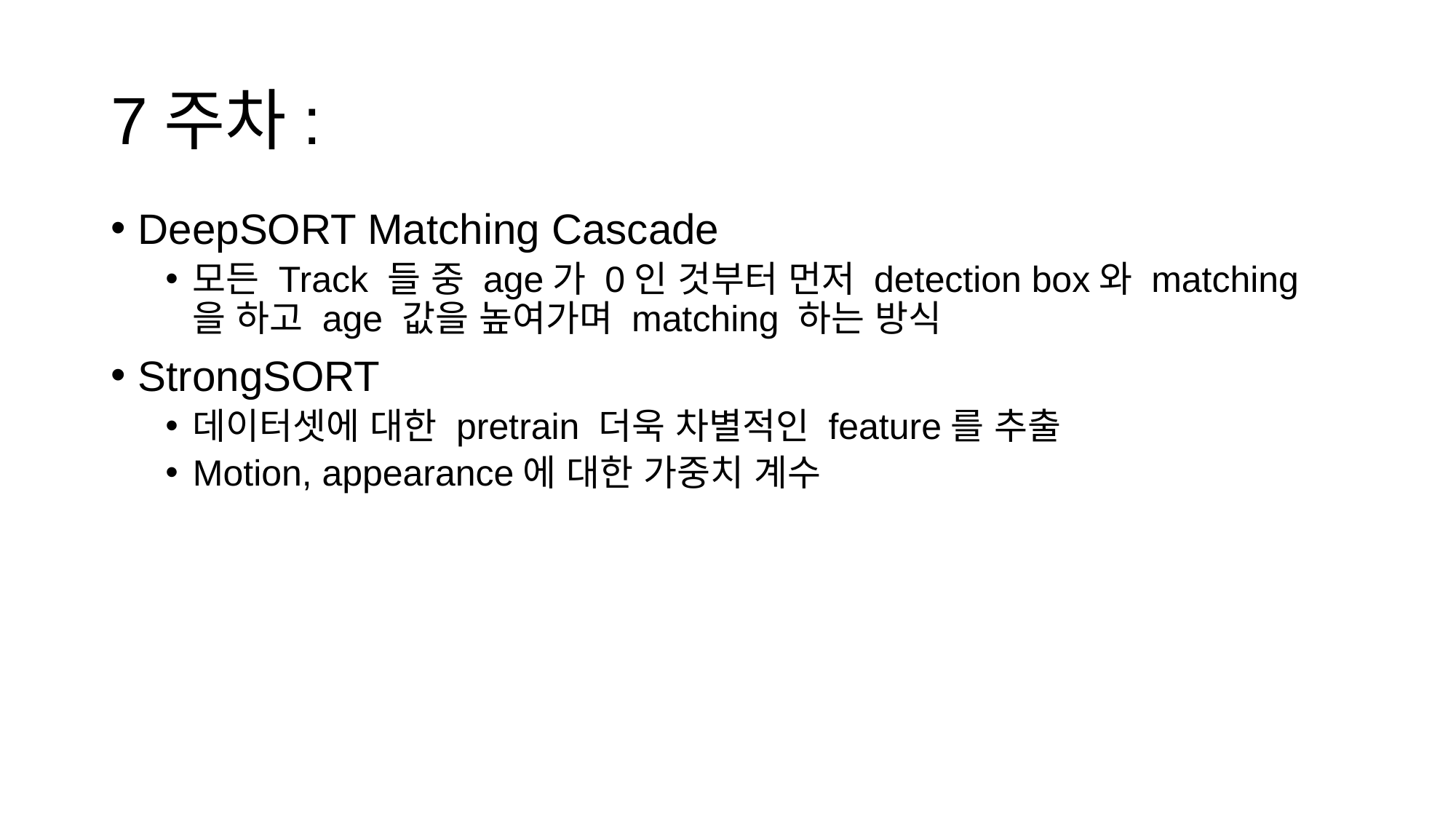

# 7주차:
DeepSORT Matching Cascade
모든 Track 들 중 age가 0인 것부터 먼저 detection box와 matching 을 하고 age 값을 높여가며 matching 하는 방식
StrongSORT
데이터셋에 대한 pretrain 더욱 차별적인 feature를 추출
Motion, appearance에 대한 가중치 계수